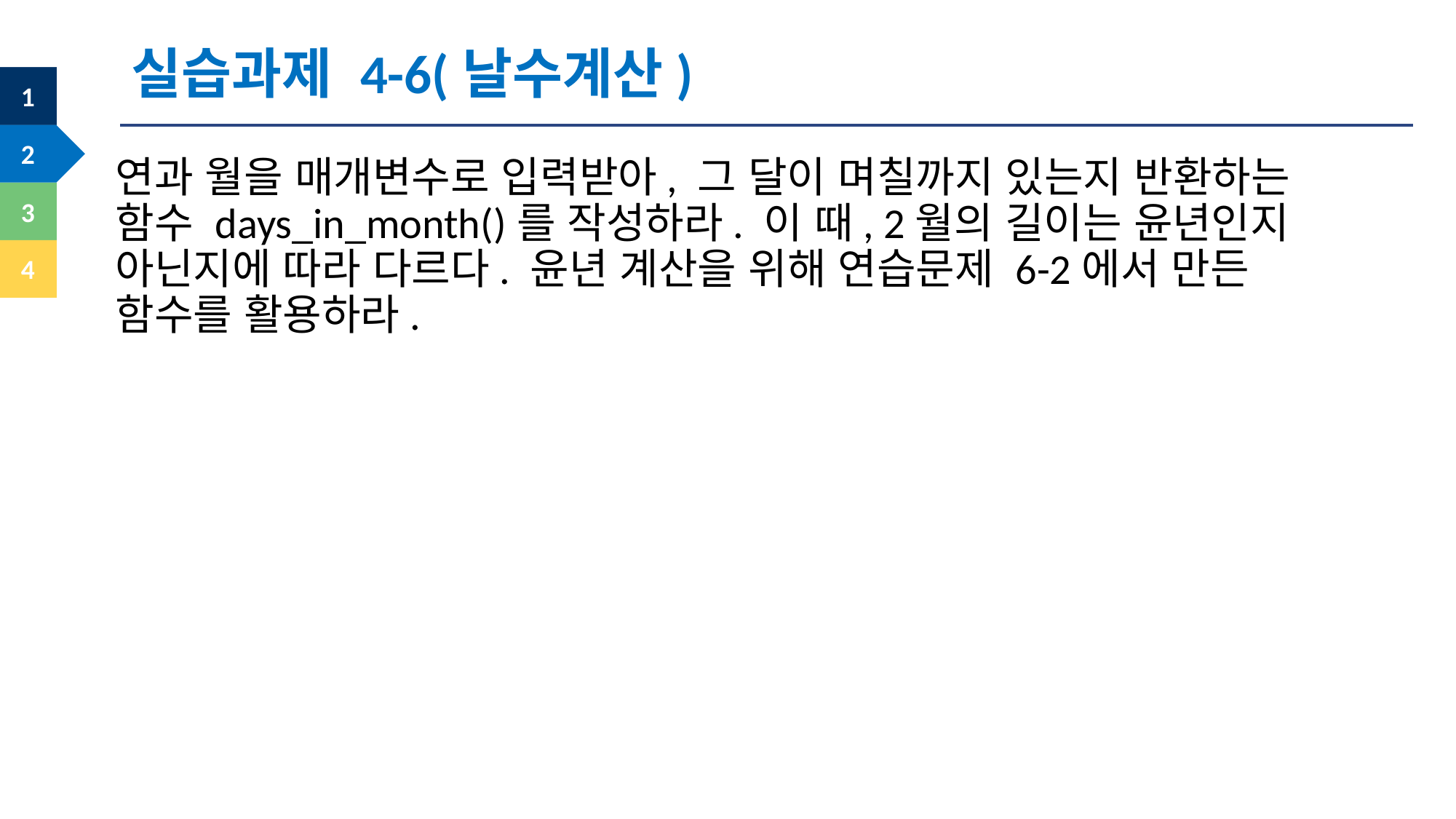

실습과제 4-6(날수계산)
연과 월을 매개변수로 입력받아, 그 달이 며칠까지 있는지 반환하는 함수 days_in_month()를 작성하라. 이 때, 2월의 길이는 윤년인지 아닌지에 따라 다르다. 윤년 계산을 위해 연습문제 6-2에서 만든 함수를 활용하라.